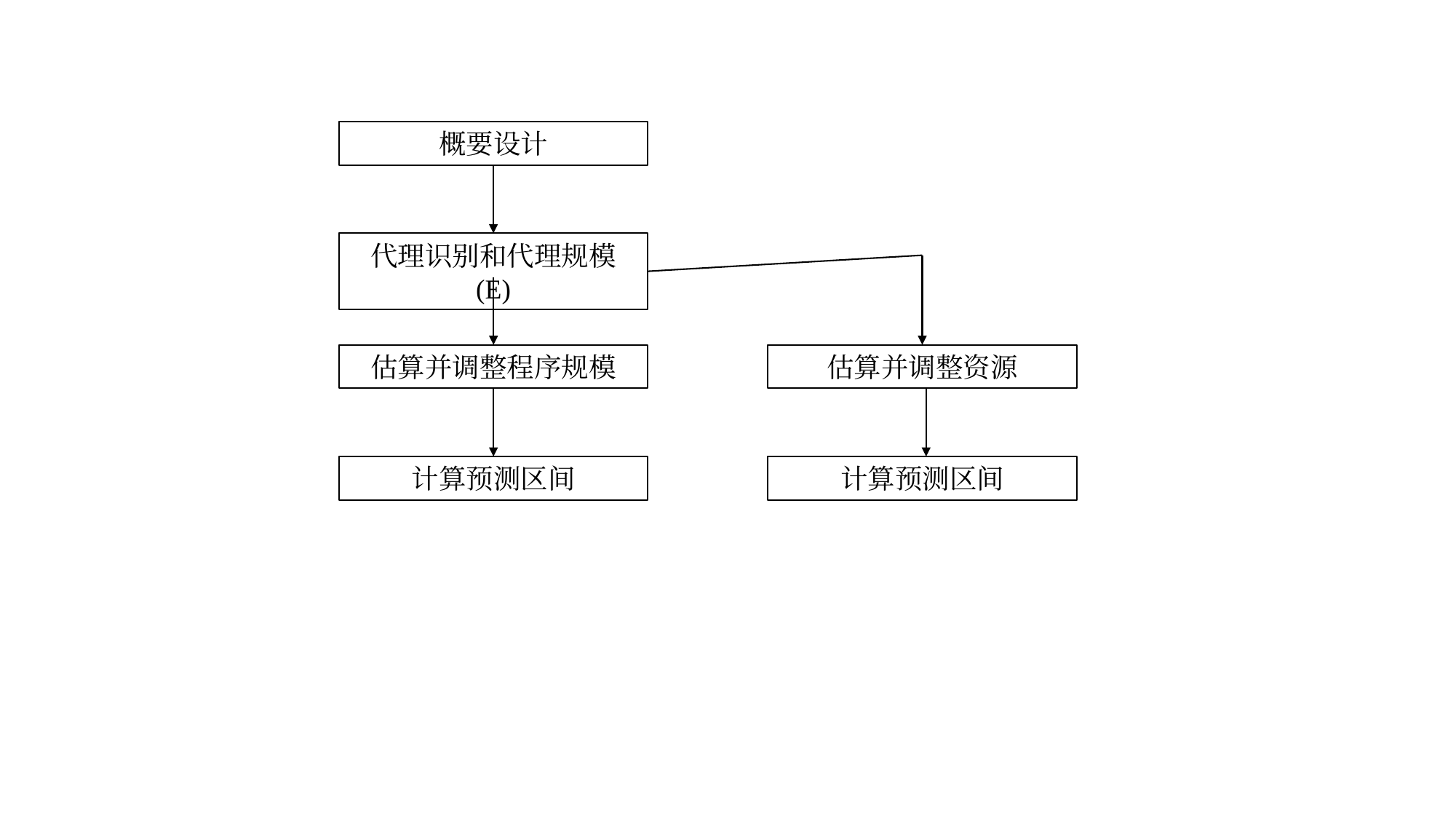

概要设计
代理识别和代理规模 (E)
估算并调整程序规模
估算并调整资源
计算预测区间
计算预测区间